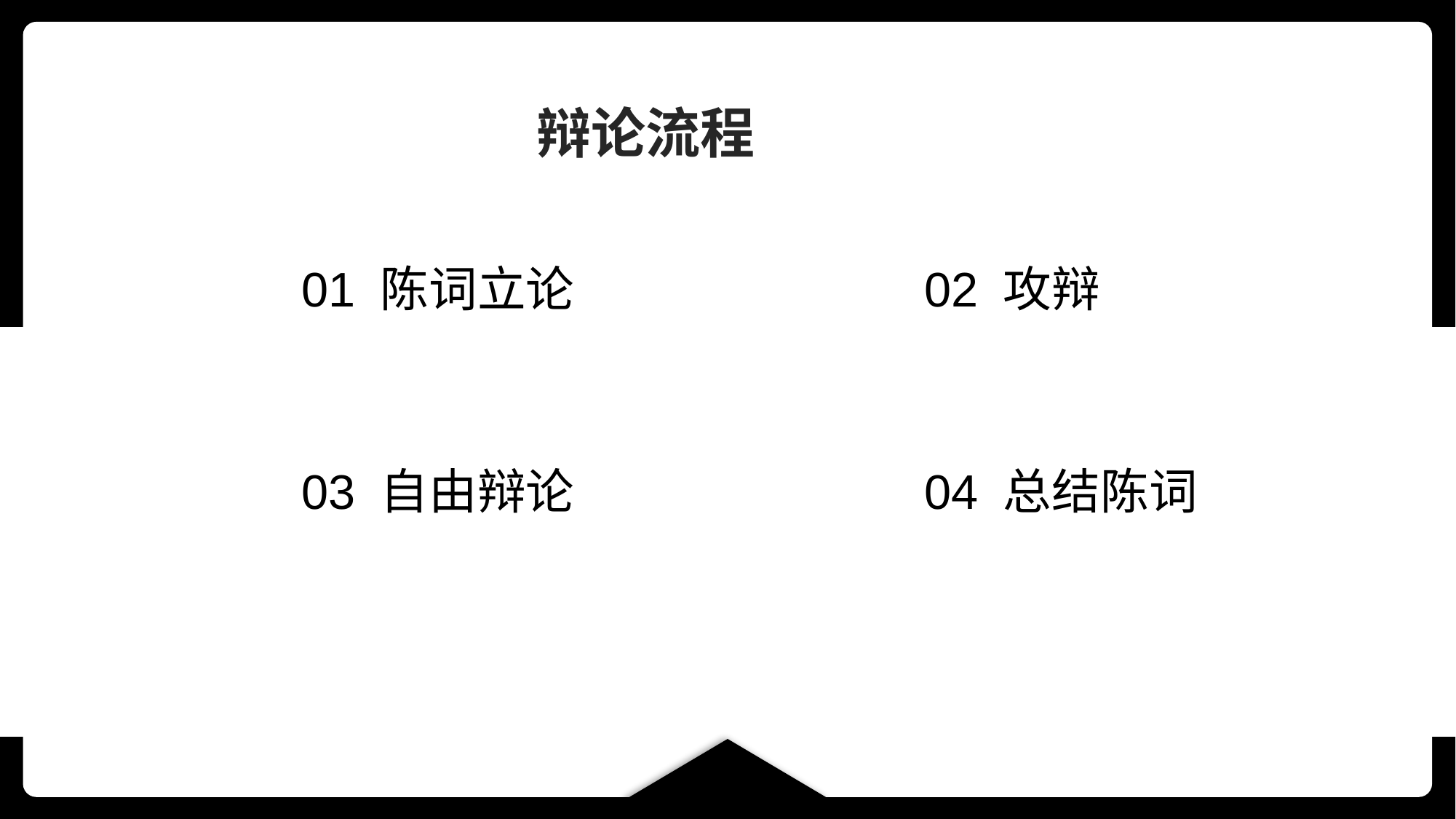

辩论流程
01 陈词立论
02 攻辩
03 自由辩论
04 总结陈词